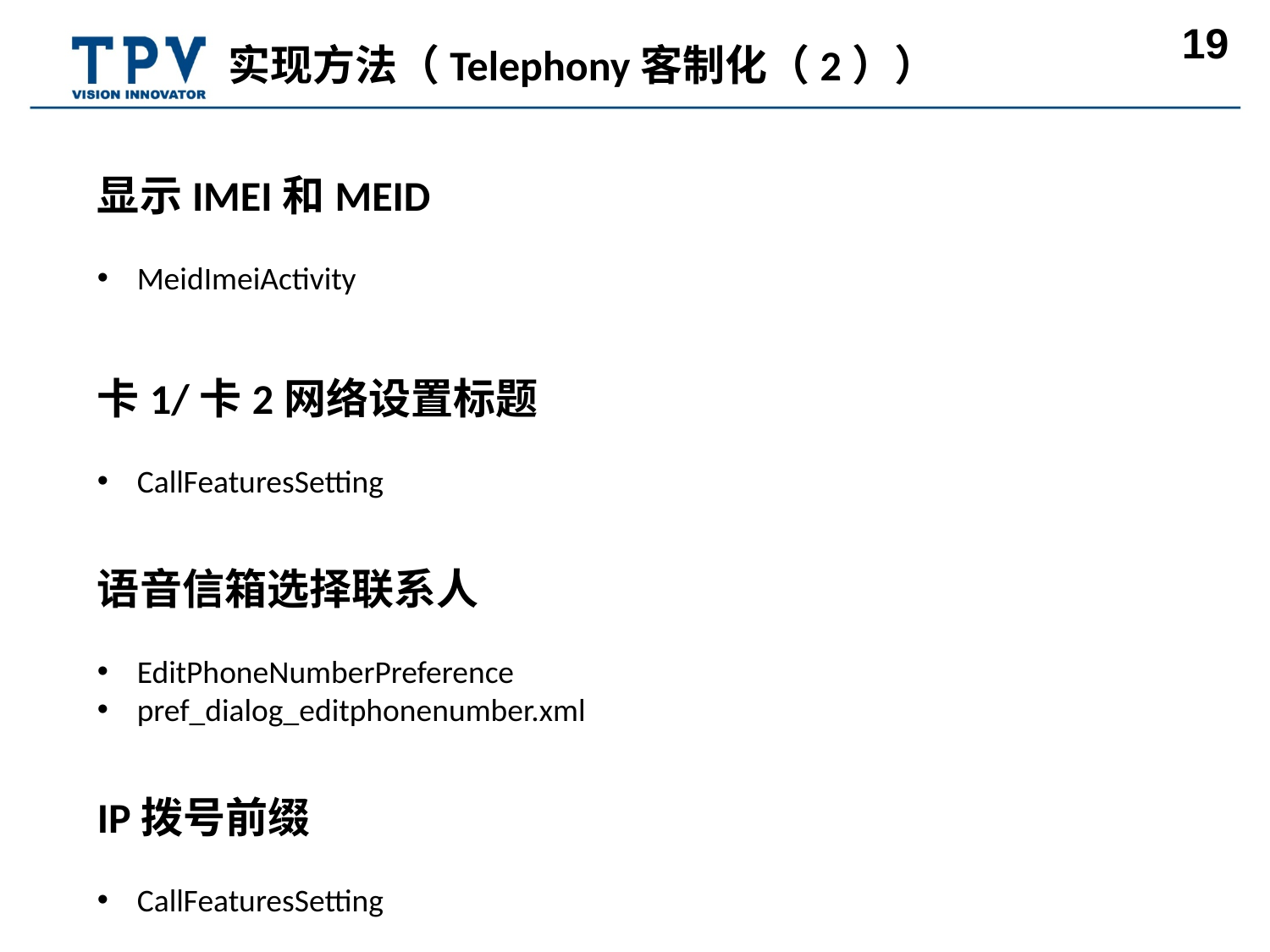

实现方法（Telephony客制化（2））
显示IMEI和MEID

MeidImeiActivity
卡1/卡2网络设置标题

CallFeaturesSetting
语音信箱选择联系人

EditPhoneNumberPreference
pref_dialog_editphonenumber.xml
IP拨号前缀

CallFeaturesSetting